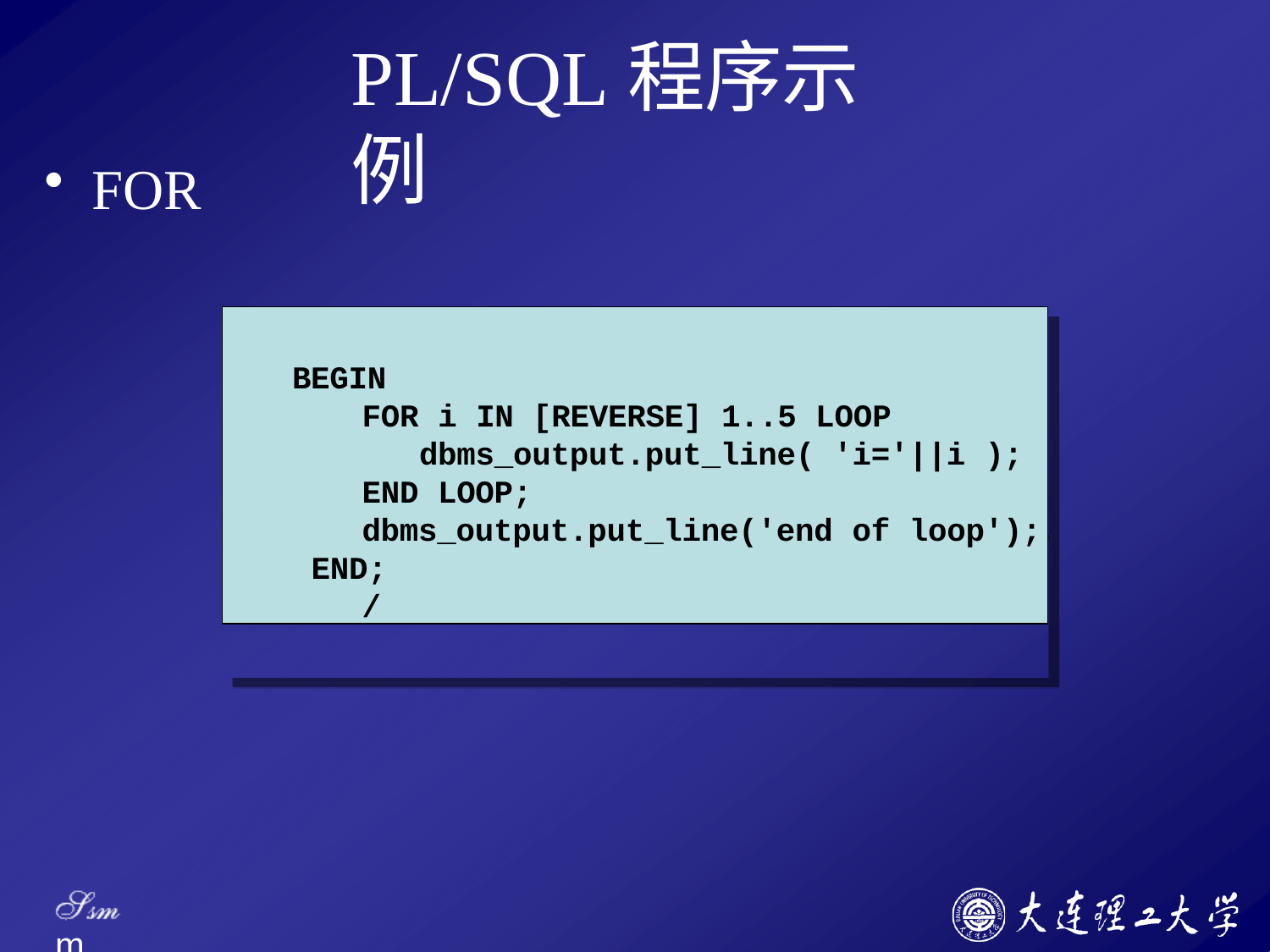

# PL/SQL程序示例
FOR

BEGIN
FOR i IN [REVERSE] 1..5 LOOP
dbms_output.put_line( 'i='||i );
END LOOP;
dbms_output.put_line('end of loop');  END;
/

Ssm